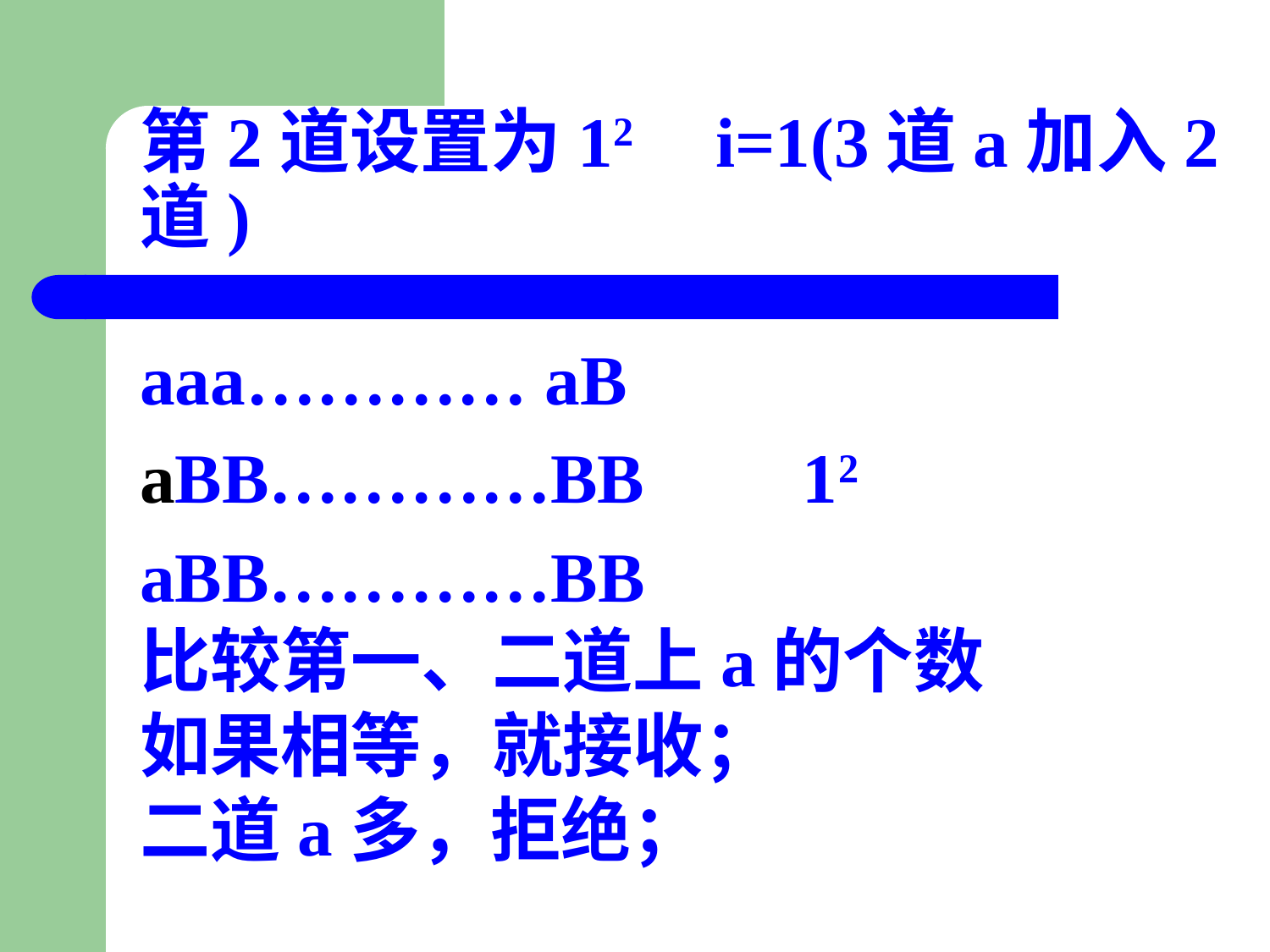

第2道设置为12        i=1(3道a加入2道)
aaa………… aB
aBB…………BB         12
aBB…………BB
比较第一、二道上a的个数
如果相等，就接收；
二道a多，拒绝；